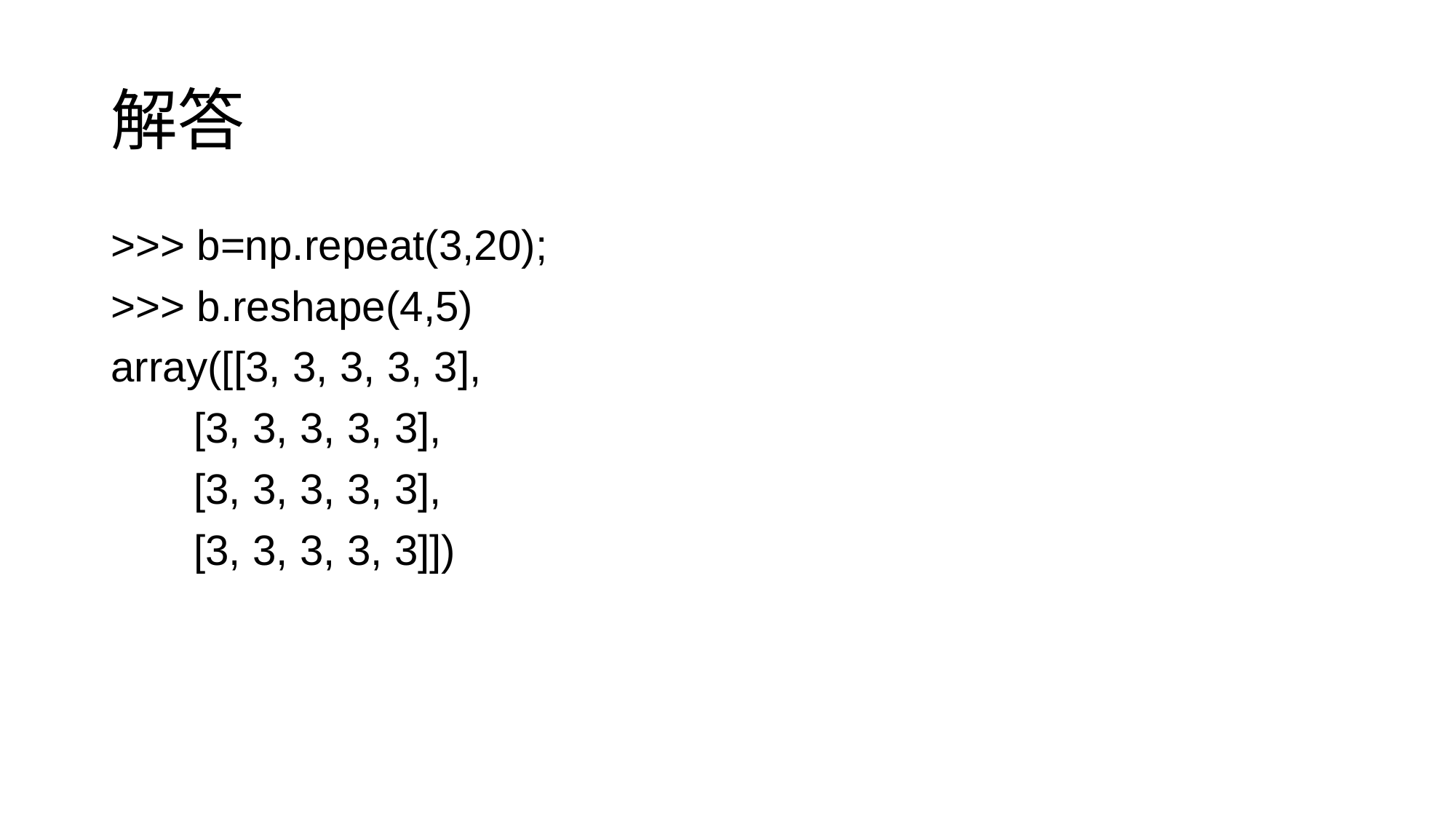

# 解答
>>> b=np.repeat(3,20);
>>> b.reshape(4,5)
array([[3, 3, 3, 3, 3],
       [3, 3, 3, 3, 3],
       [3, 3, 3, 3, 3],
       [3, 3, 3, 3, 3]])